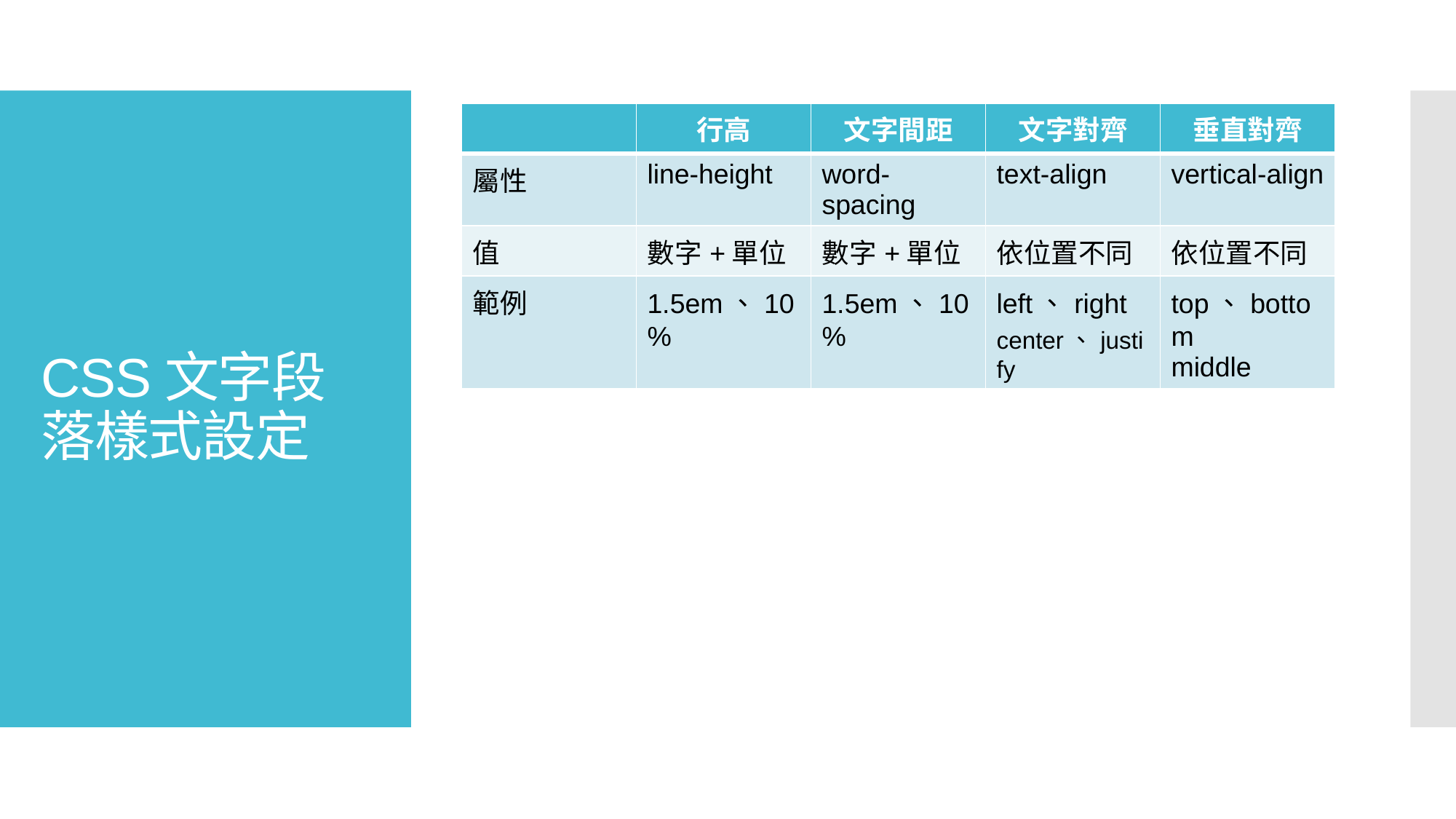

|  | 行高 | 文字間距 | 文字對齊 | 垂直對齊 |
| --- | --- | --- | --- | --- |
| 屬性 | line-height | word-spacing | text-align | vertical-align |
| 值 | 數字+單位 | 數字+單位 | 依位置不同 | 依位置不同 |
| 範例 | 1.5em、10% | 1.5em、10% | left、right center、justify | top、bottom middle |
# CSS文字段落樣式設定